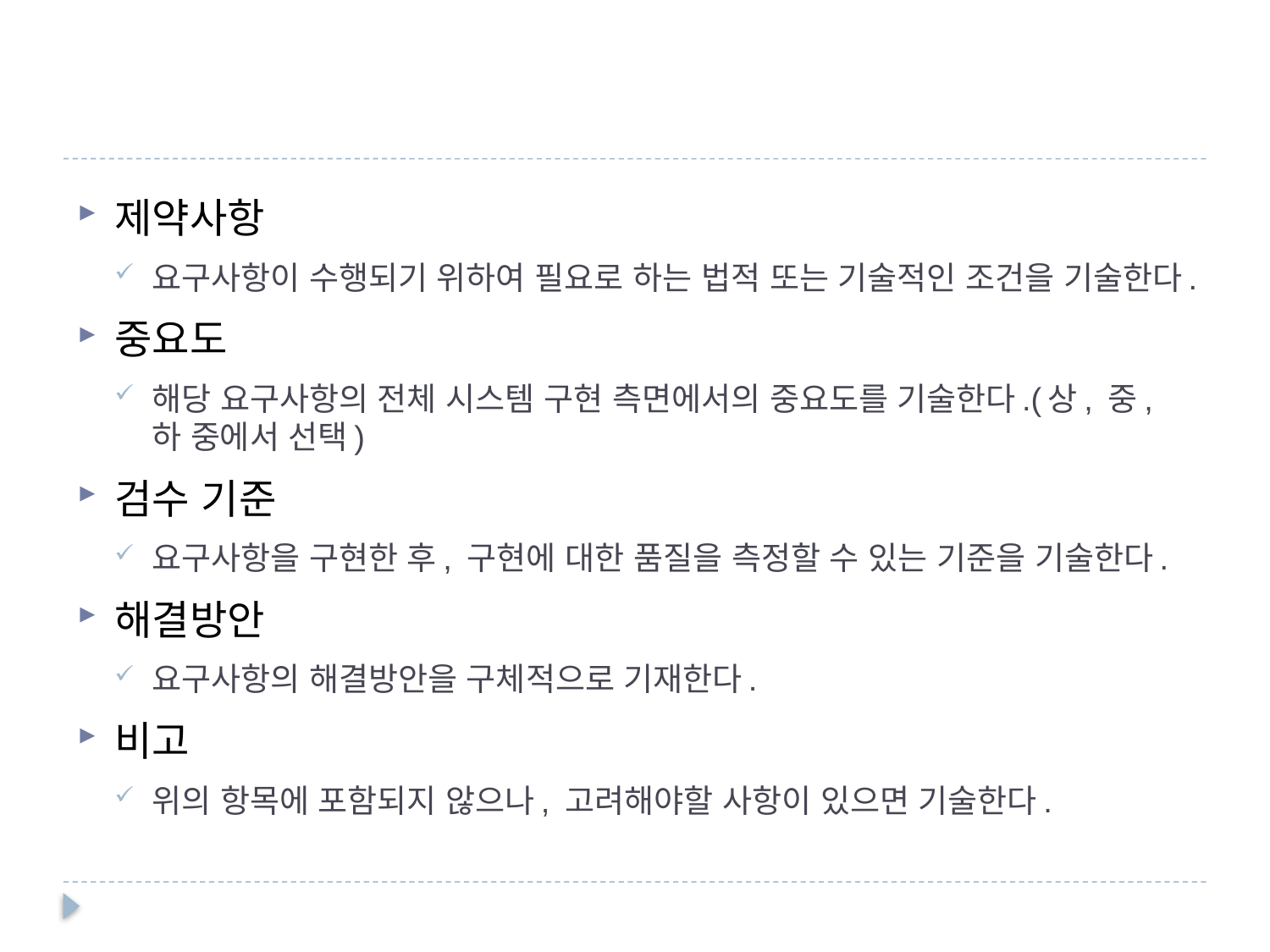

제약사항
요구사항이 수행되기 위하여 필요로 하는 법적 또는 기술적인 조건을 기술한다.
중요도
해당 요구사항의 전체 시스템 구현 측면에서의 중요도를 기술한다.(상, 중, 하 중에서 선택)
검수 기준
요구사항을 구현한 후, 구현에 대한 품질을 측정할 수 있는 기준을 기술한다.
해결방안
요구사항의 해결방안을 구체적으로 기재한다.
비고
위의 항목에 포함되지 않으나, 고려해야할 사항이 있으면 기술한다.